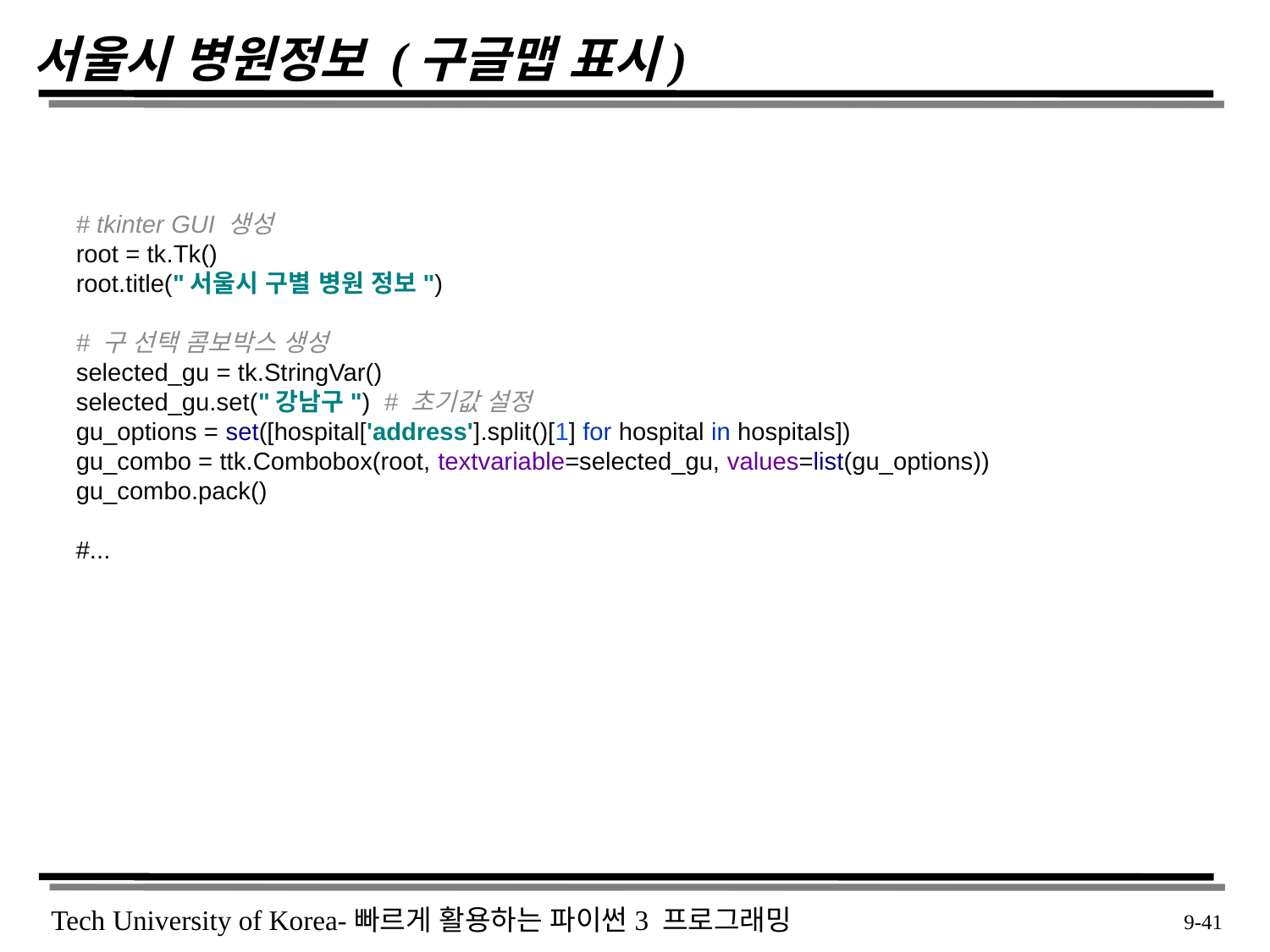

# 서울시 병원정보 (구글맵 표시)

# tkinter GUI 생성 root = tk.Tk() root.title("서울시 구별 병원 정보") # 구 선택 콤보박스 생성 selected_gu = tk.StringVar() selected_gu.set("강남구")  # 초기값 설정 gu_options = set([hospital['address'].split()[1] for hospital in hospitals]) gu_combo = ttk.Combobox(root, textvariable=selected_gu, values=list(gu_options)) gu_combo.pack()

#...
 9-41